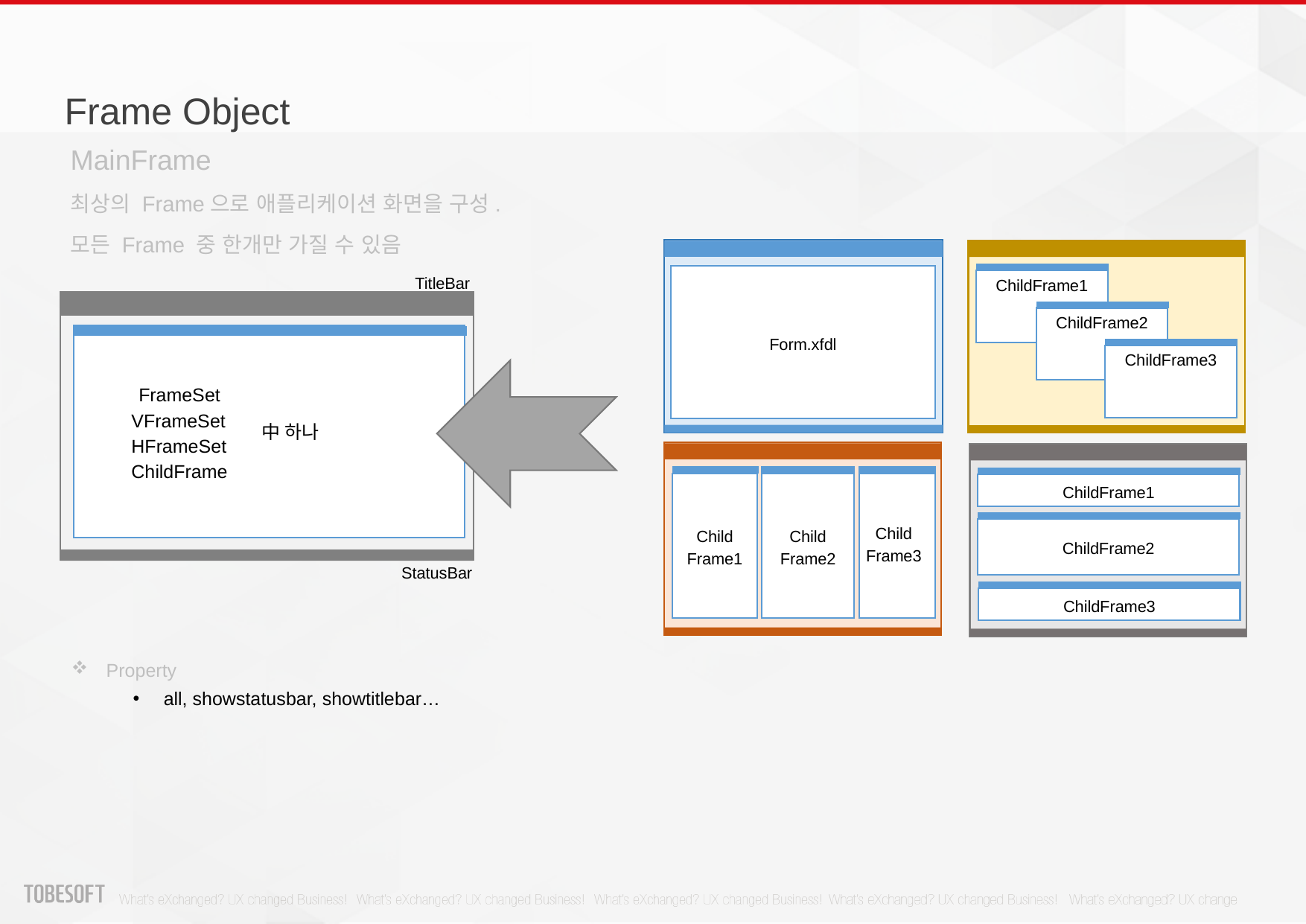

Frame Object
MainFrame
최상의 Frame으로 애플리케이션 화면을 구성.
모든 Frame 중 한개만 가질 수 있음

ChildFrame

Form.xfdl

ChildFrame1

ChildFrame2

ChildFrame3

TitleBar

                  FrameSet
         VFrameSet
         HFrameSet
         ChildFrame

中 하나

Child
Frame1
Child
Frame2
Child
Frame3

ChildFrame1

ChildFrame2

ChildFrame3

StatusBar
Property
all, showstatusbar, showtitlebar…